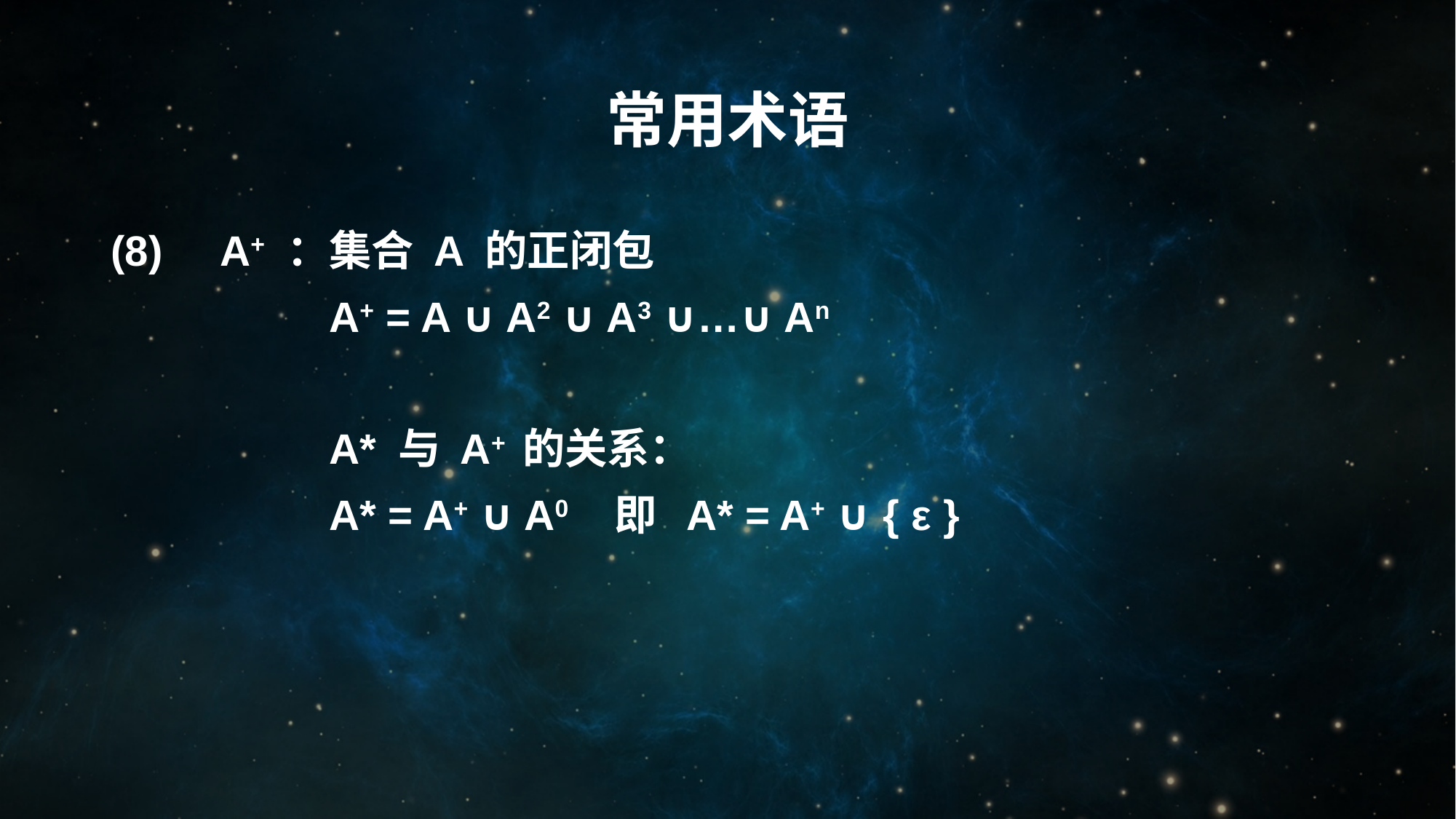

# 常用术语
(8)	A+ ：集合 A 的正闭包
		A+ = A ∪ A2 ∪ A3 ∪…∪ An

		A* 与 A+ 的关系：
		A* = A+ ∪ A0   即  A* = A+ ∪ { ε }